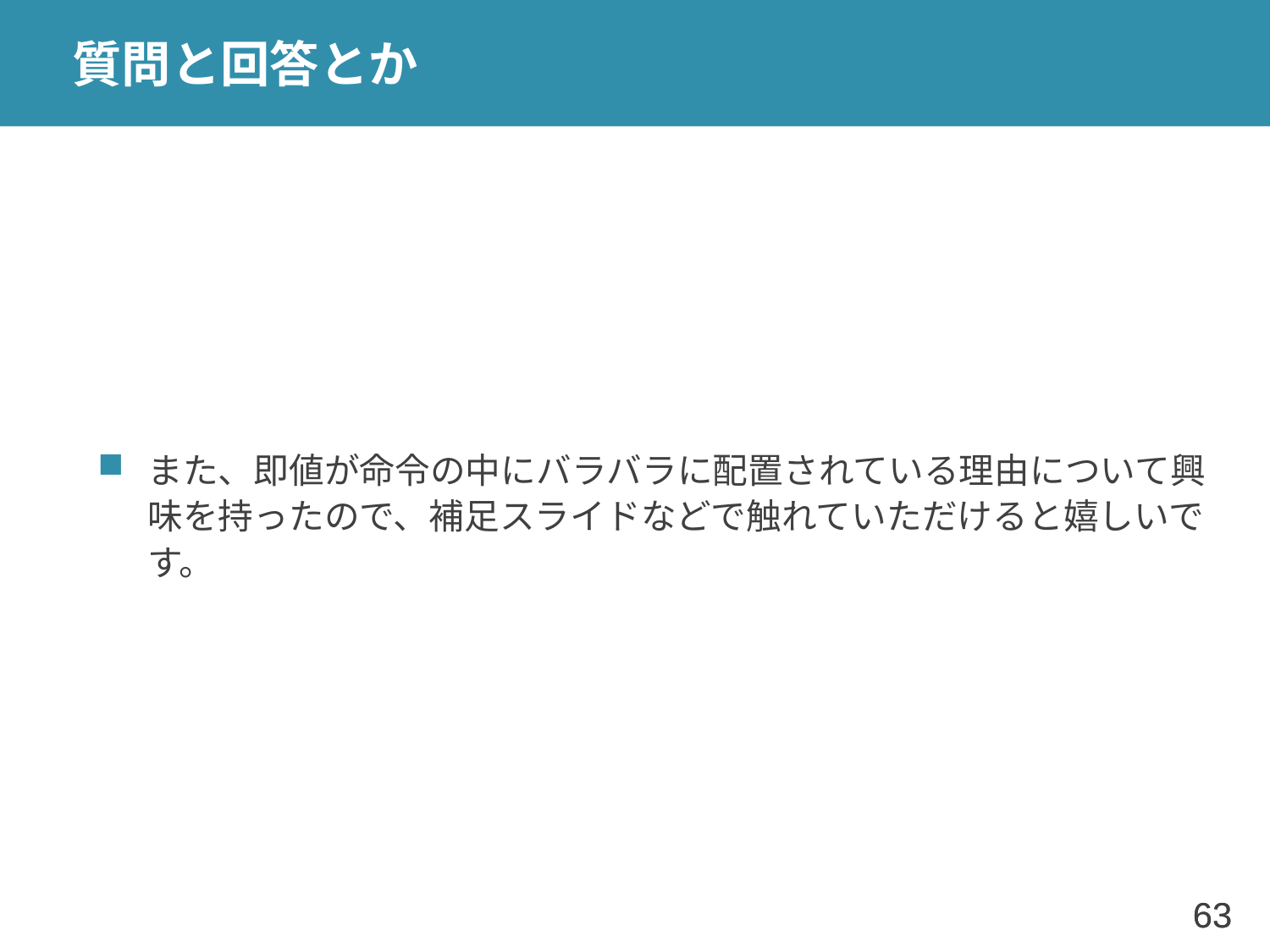

# 質問と回答とか
また、即値が命令の中にバラバラに配置されている理由について興味を持ったので、補足スライドなどで触れていただけると嬉しいです。